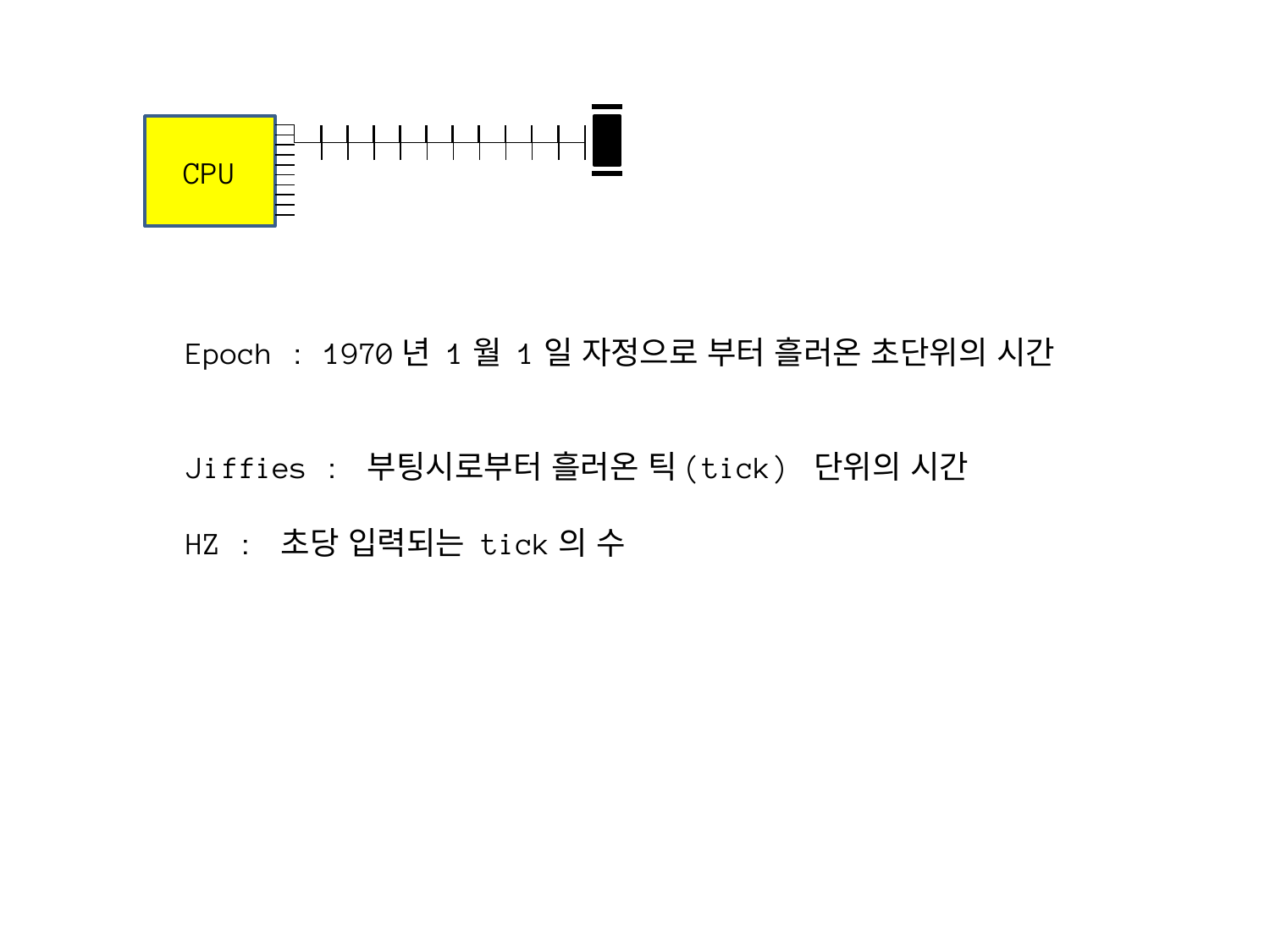

CPU

Epoch : 1970년 1월 1일 자정으로 부터 흘러온 초단위의 시간

Jiffies : 부팅시로부터 흘러온 틱(tick) 단위의 시간

HZ : 초당 입력되는 tick의 수